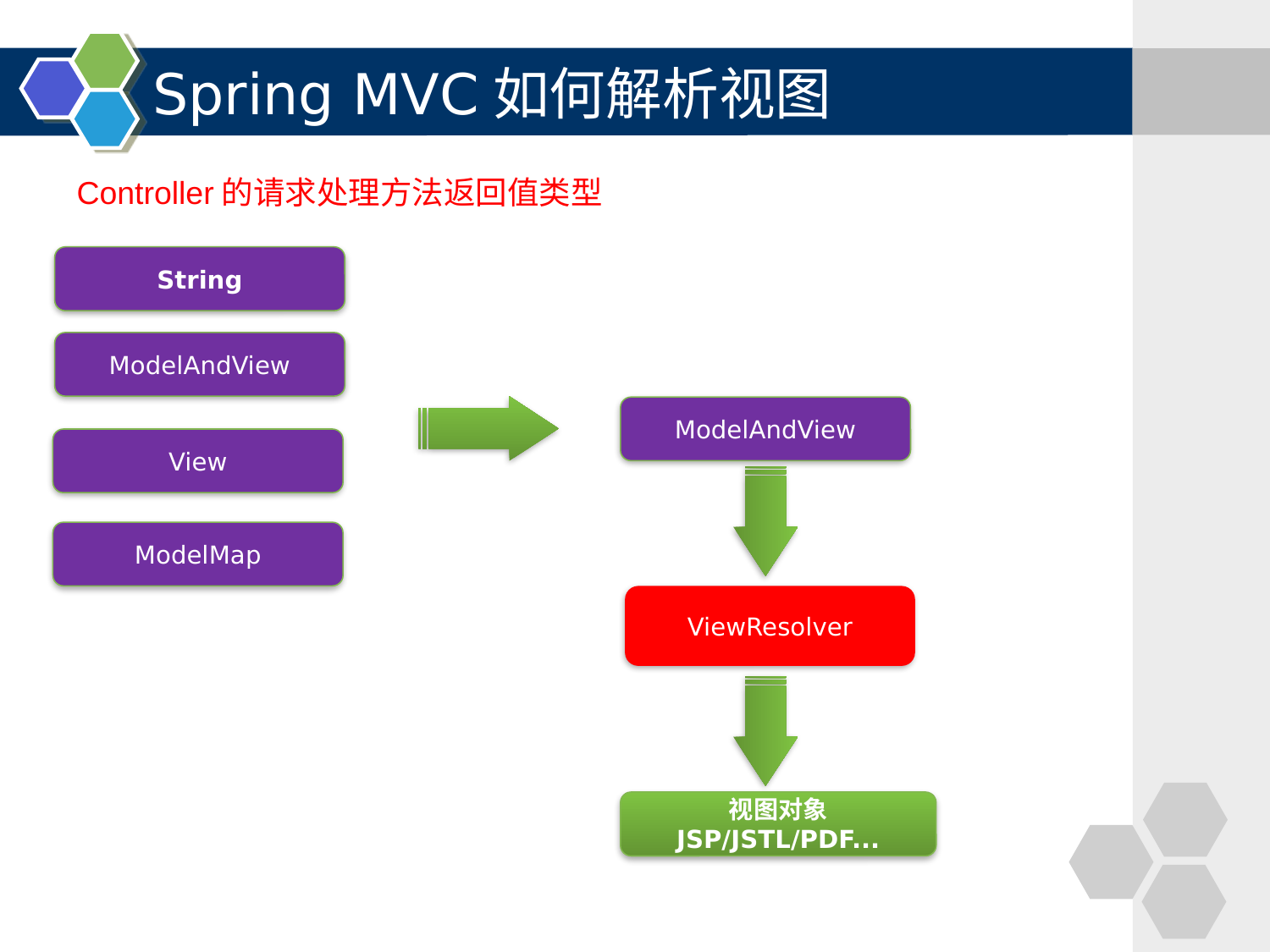

# Spring MVC如何解析视图
Controller的请求处理方法返回值类型
String
ModelAndView

ModelAndView
View

ModelMap
ViewResolver

视图对象
JSP/JSTL/PDF...